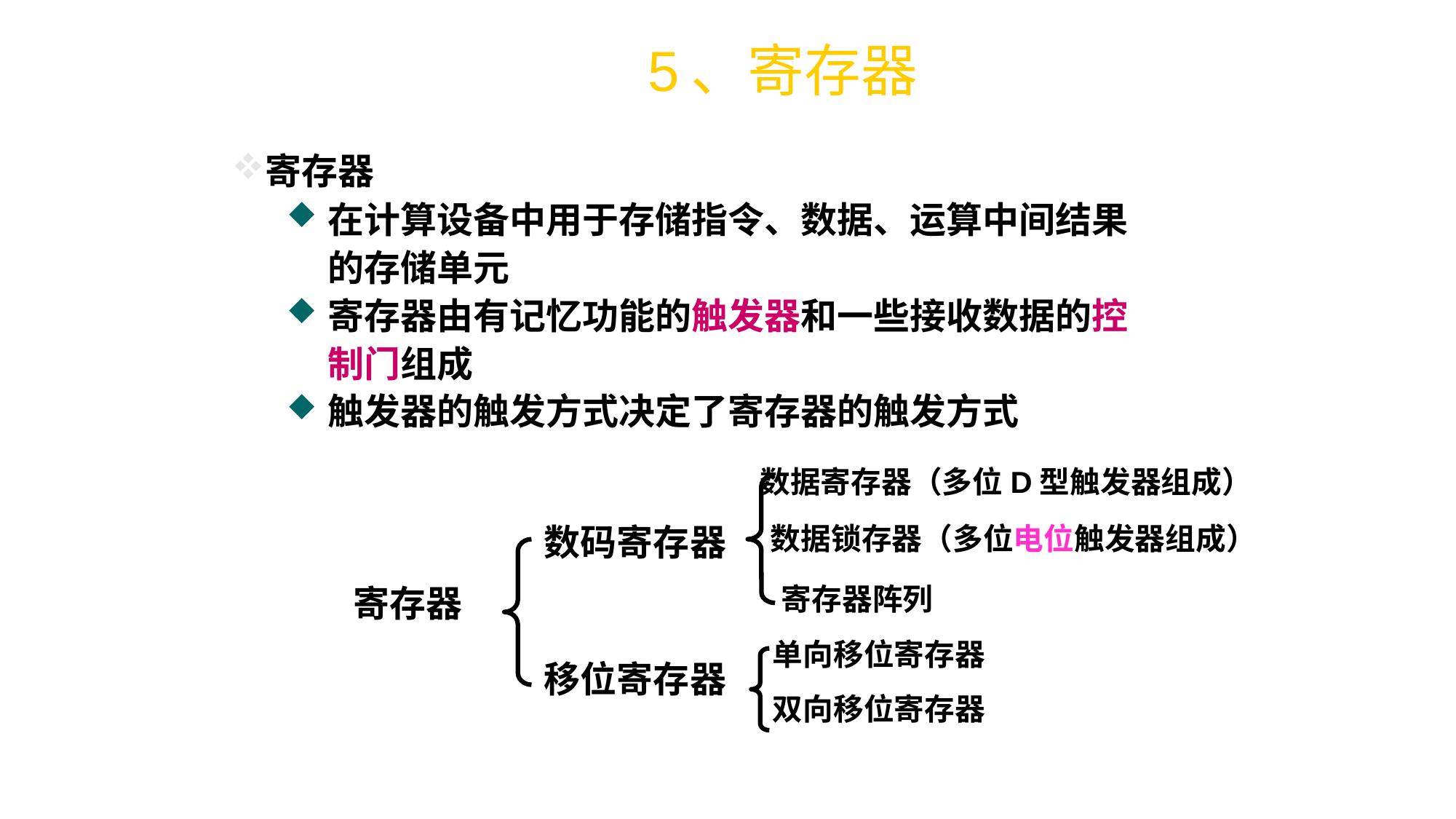

5、寄存器
寄存器
在计算设备中用于存储指令、数据、运算中间结果的存储单元
寄存器由有记忆功能的触发器和一些接收数据的控制门组成
触发器的触发方式决定了寄存器的触发方式
数据寄存器（多位D型触发器组成）

 数码寄存器
数据锁存器（多位电位触发器组成）

 寄存器阵列
寄存器
单向移位寄存器

 移位寄存器
双向移位寄存器